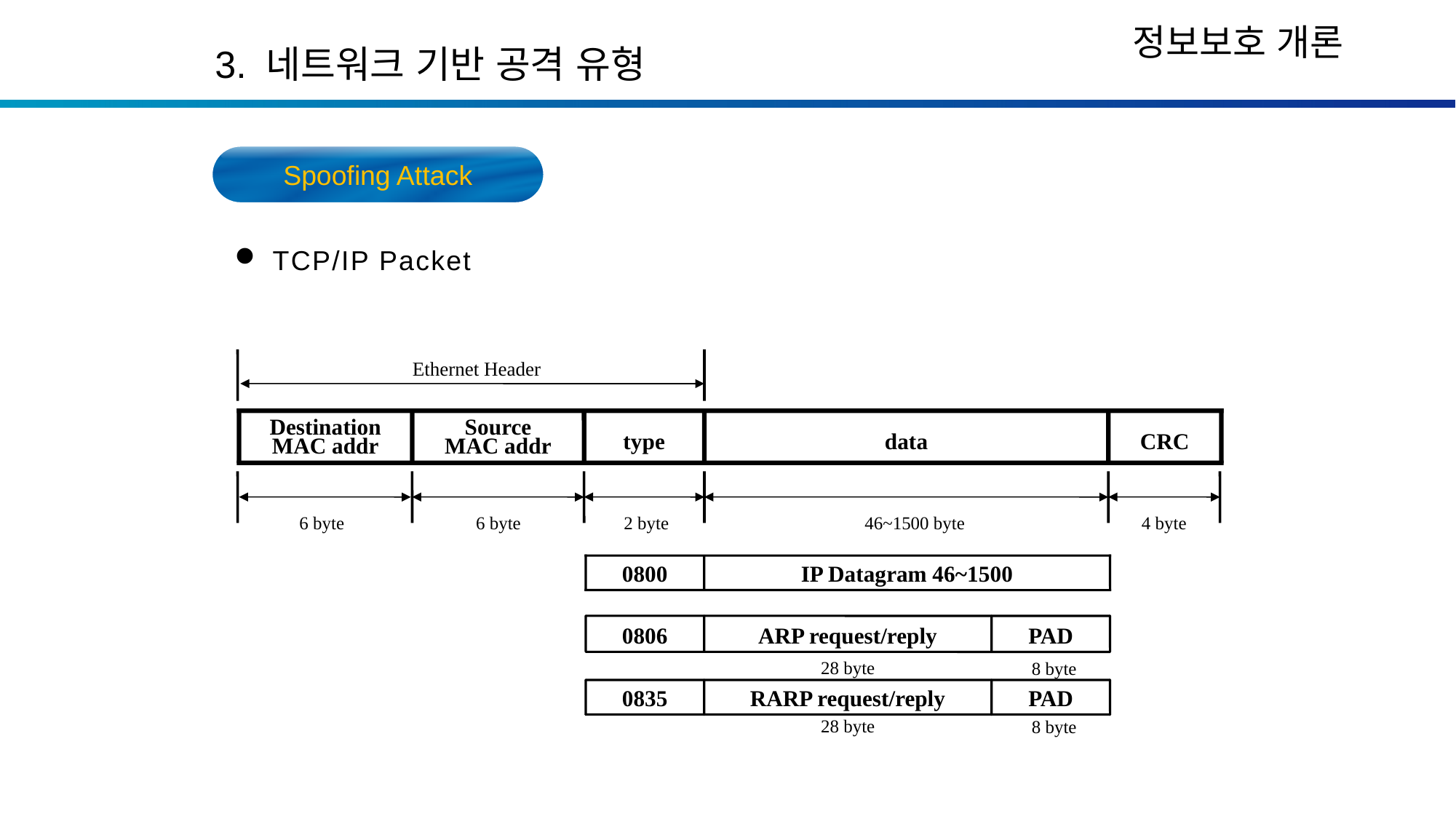

3. 네트워크 기반 공격 유형
Spoofing Attack

TCP/IP Packet

Ethernet Header

Destination
MAC addr

Source
MAC addr

type

data

CRC

6 byte
6 byte
2 byte
46~1500 byte
4 byte
0800

IP Datagram 46~1500

0806

ARP request/reply

PAD

28 byte
8 byte

0835

RARP request/reply

PAD

28 byte
8 byte